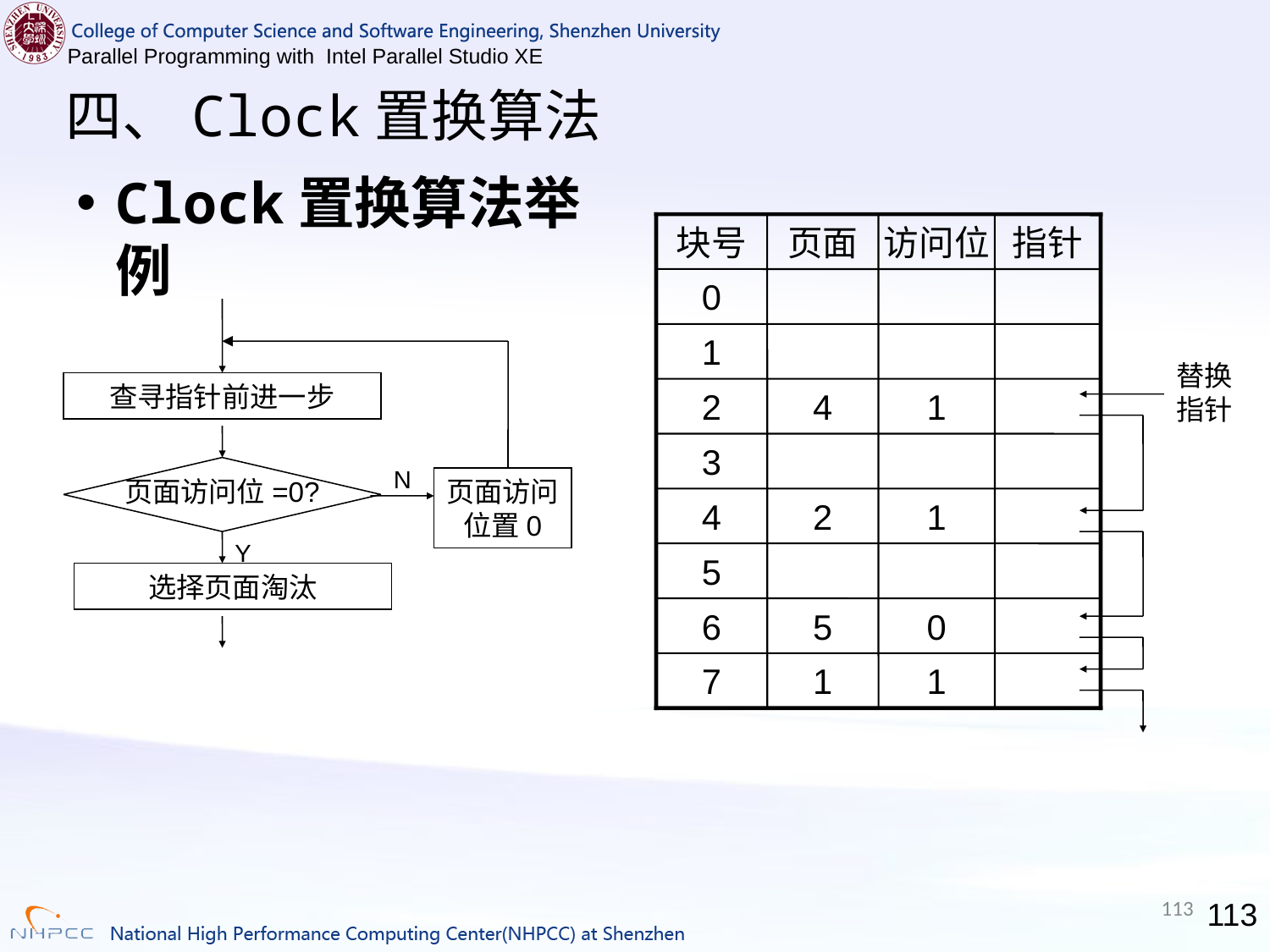

# 四、Clock置换算法
Clock置换算法举例
块号

页面

访问位

指针

0

1

替换指针
2

4
1

3

4

2
1

5

6

5
0

7

1
1

查寻指针前进一步

页面访问位=0?
页面访问位置0

选择页面淘汰

N
Y
113
113